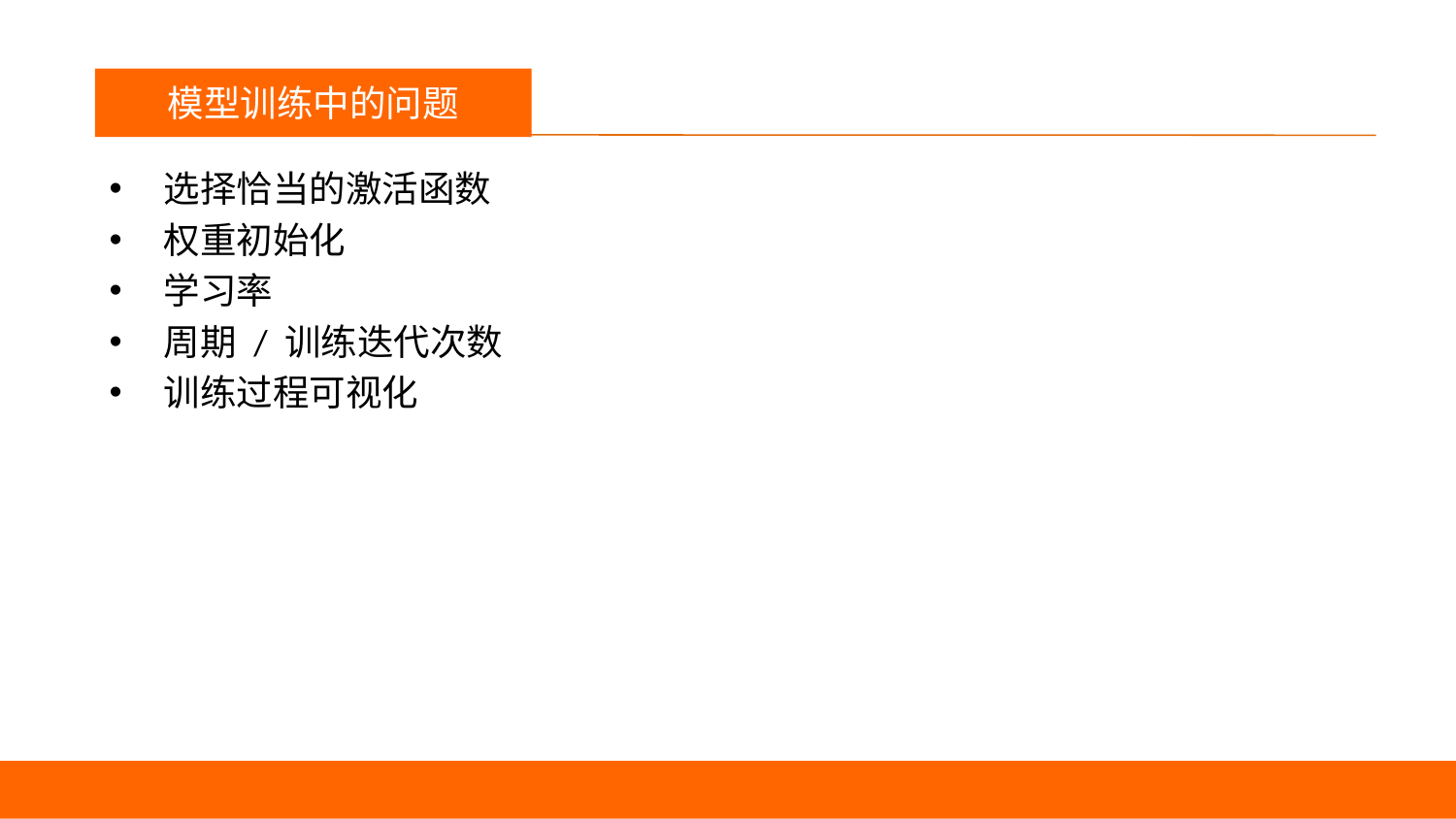

议程
模型训练中的问题

选择恰当的激活函数
权重初始化
学习率
周期 / 训练迭代次数
训练过程可视化